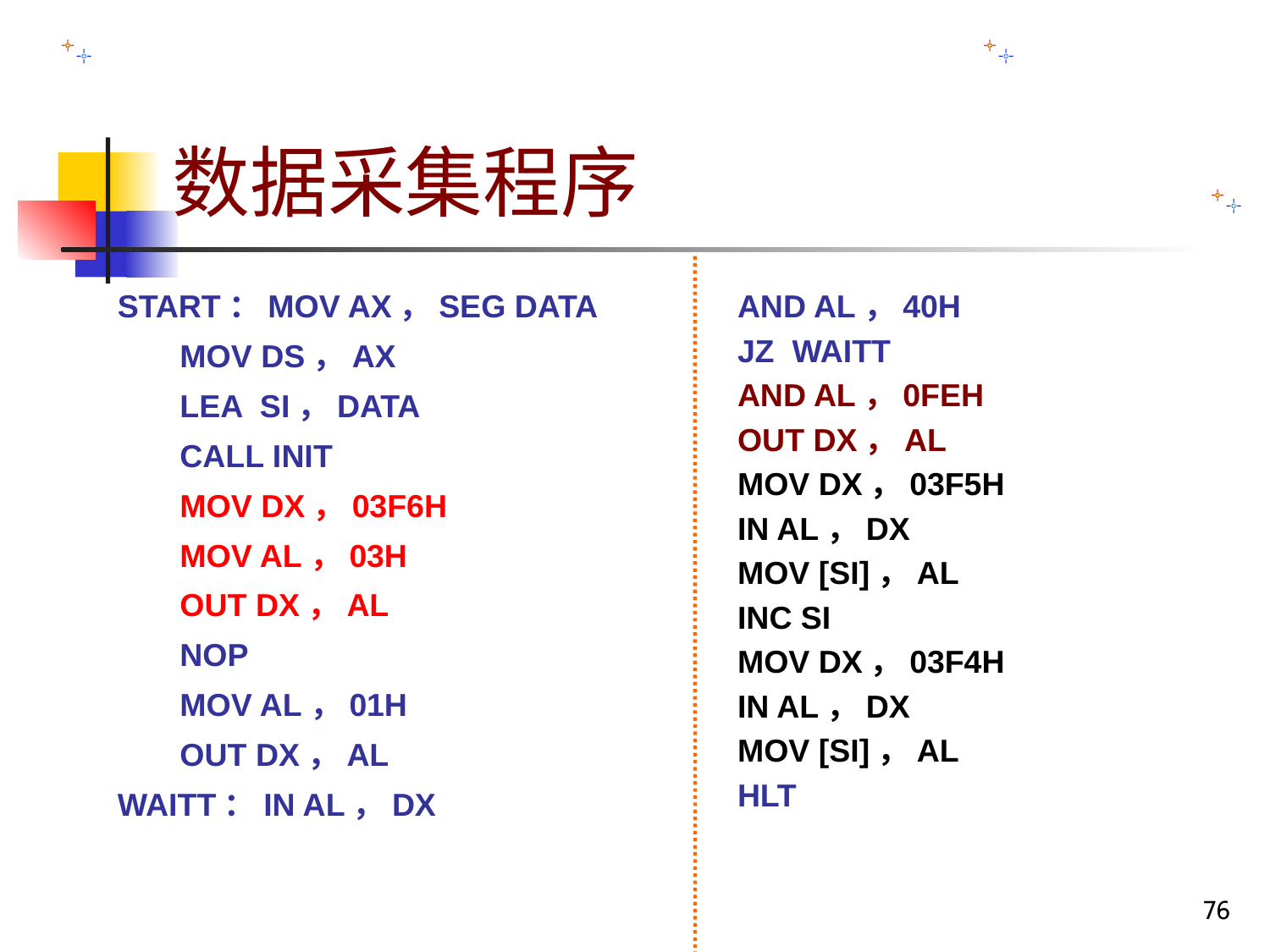

数据采集程序

START：MOV AX，SEG DATA
       MOV DS，AX
       LEA  SI，DATA
       CALL INIT
       MOV DX，03F6H
       MOV AL，03H
       OUT DX，AL
       NOP
       MOV AL，01H
       OUT DX，AL
WAITT：IN AL，DX
AND AL，40H
JZ  WAITT
AND AL，0FEH
OUT DX，AL
MOV DX，03F5H
IN AL，DX
MOV [SI]，AL
INC SI
MOV DX，03F4H
IN AL，DX
MOV [SI]，AL
HLT
76